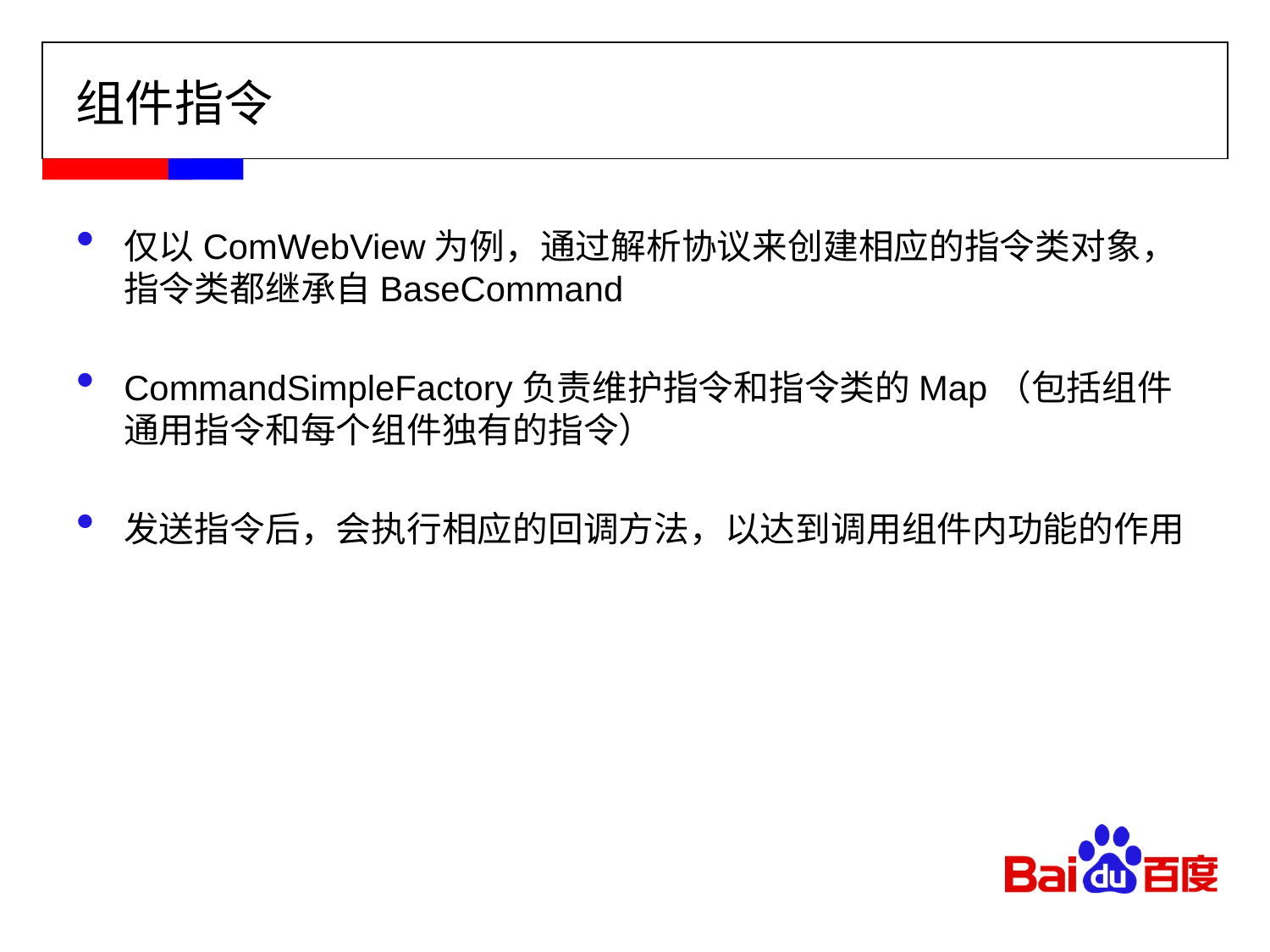

# 组件指令
仅以ComWebView为例，通过解析协议来创建相应的指令类对象，指令类都继承自BaseCommand

CommandSimpleFactory负责维护指令和指令类的Map（包括组件通用指令和每个组件独有的指令）

发送指令后，会执行相应的回调方法，以达到调用组件内功能的作用